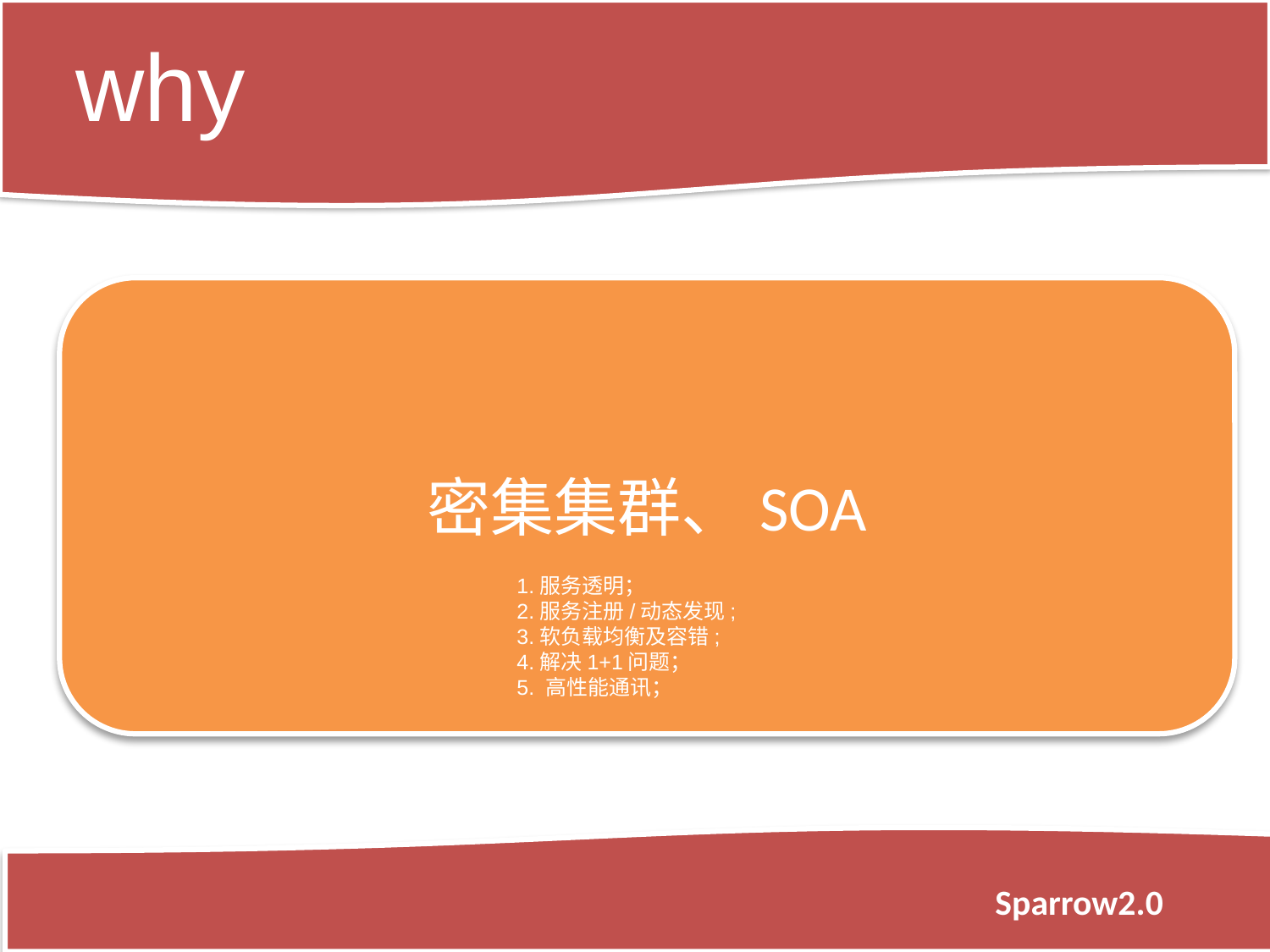

why
密集集群、SOA
1.服务透明；
2.服务注册/动态发现;
3.软负载均衡及容错;
4.解决1+1问题；
5. 高性能通讯；

Sparrow2.0
Sparrow2.0